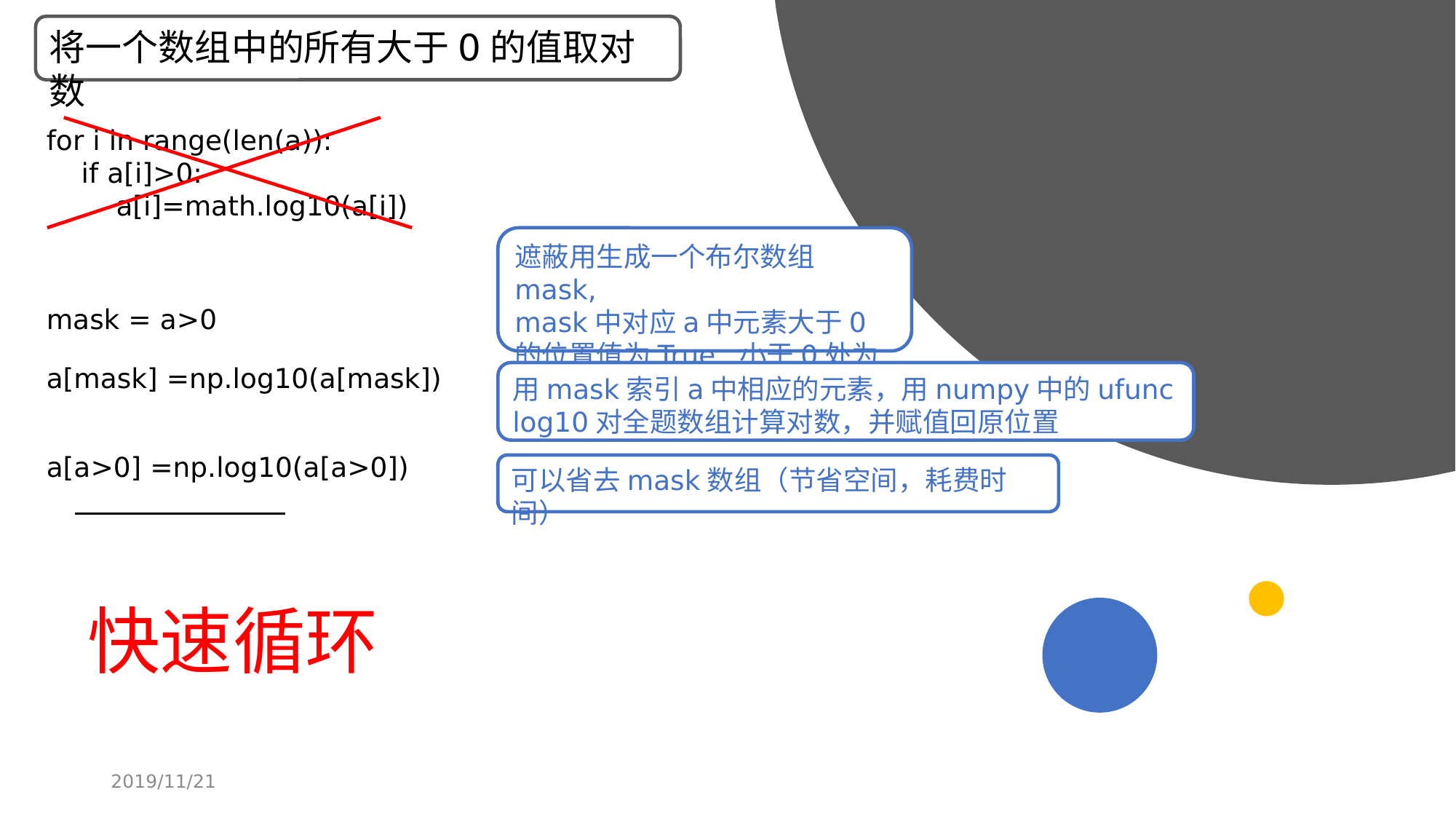

将一个数组中的所有大于0的值取对数
for i in range(len(a)):
    if a[i]>0:
        a[i]=math.log10(a[i])
遮蔽用生成一个布尔数组mask,
mask中对应a中元素大于0的位置值为True, 小于0处为False
mask = a>0
a[mask] =np.log10(a[mask])
用mask索引a中相应的元素，用numpy中的ufunc log10对全题数组计算对数，并赋值回原位置
a[a>0] =np.log10(a[a>0])
可以省去mask数组（节省空间，耗费时间）
# 快速循环

2019/11/21
高级算法语言和程序设计
18